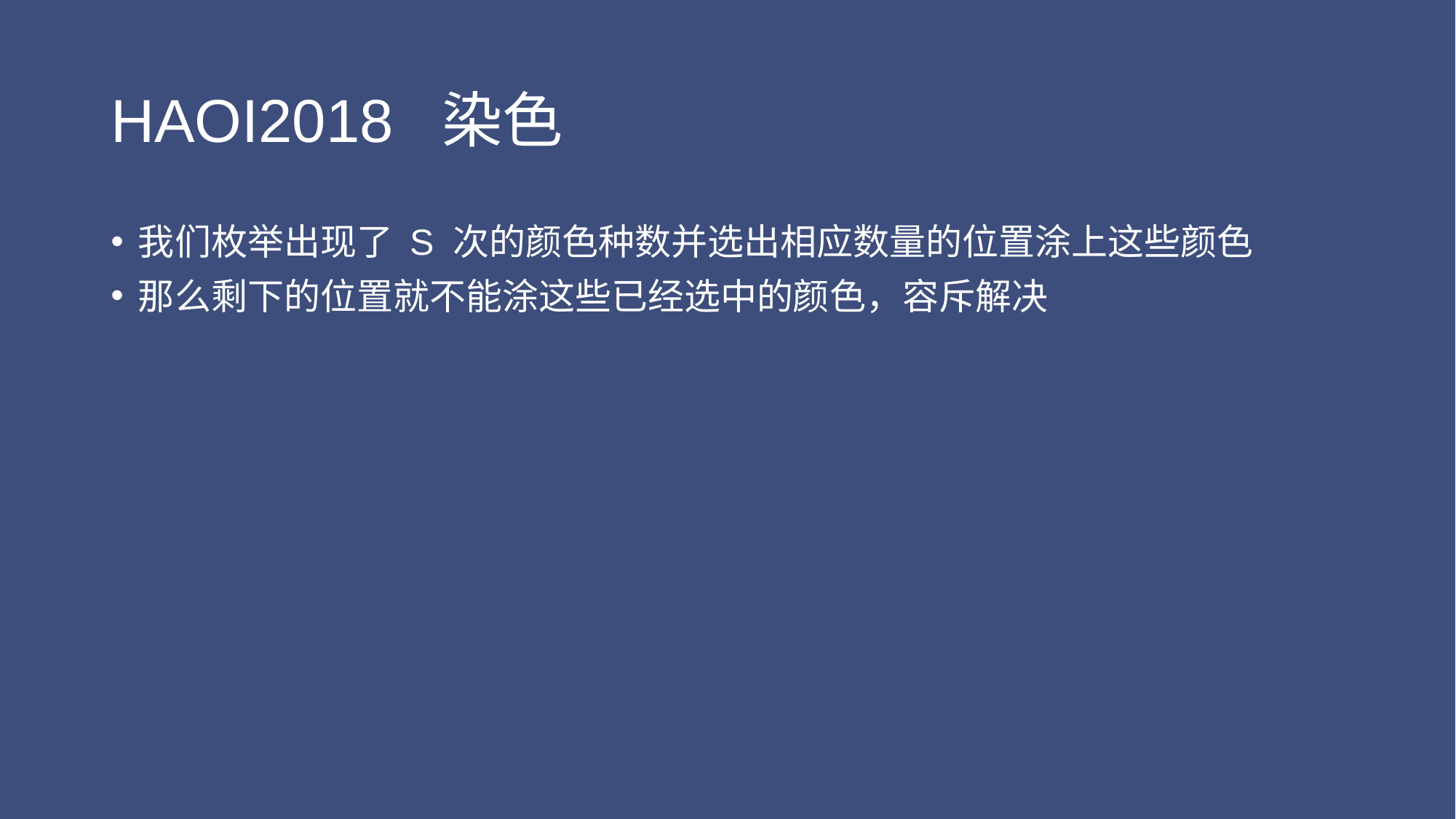

# HAOI2018  染色
我们枚举出现了 S 次的颜色种数并选出相应数量的位置涂上这些颜色
那么剩下的位置就不能涂这些已经选中的颜色，容斥解决